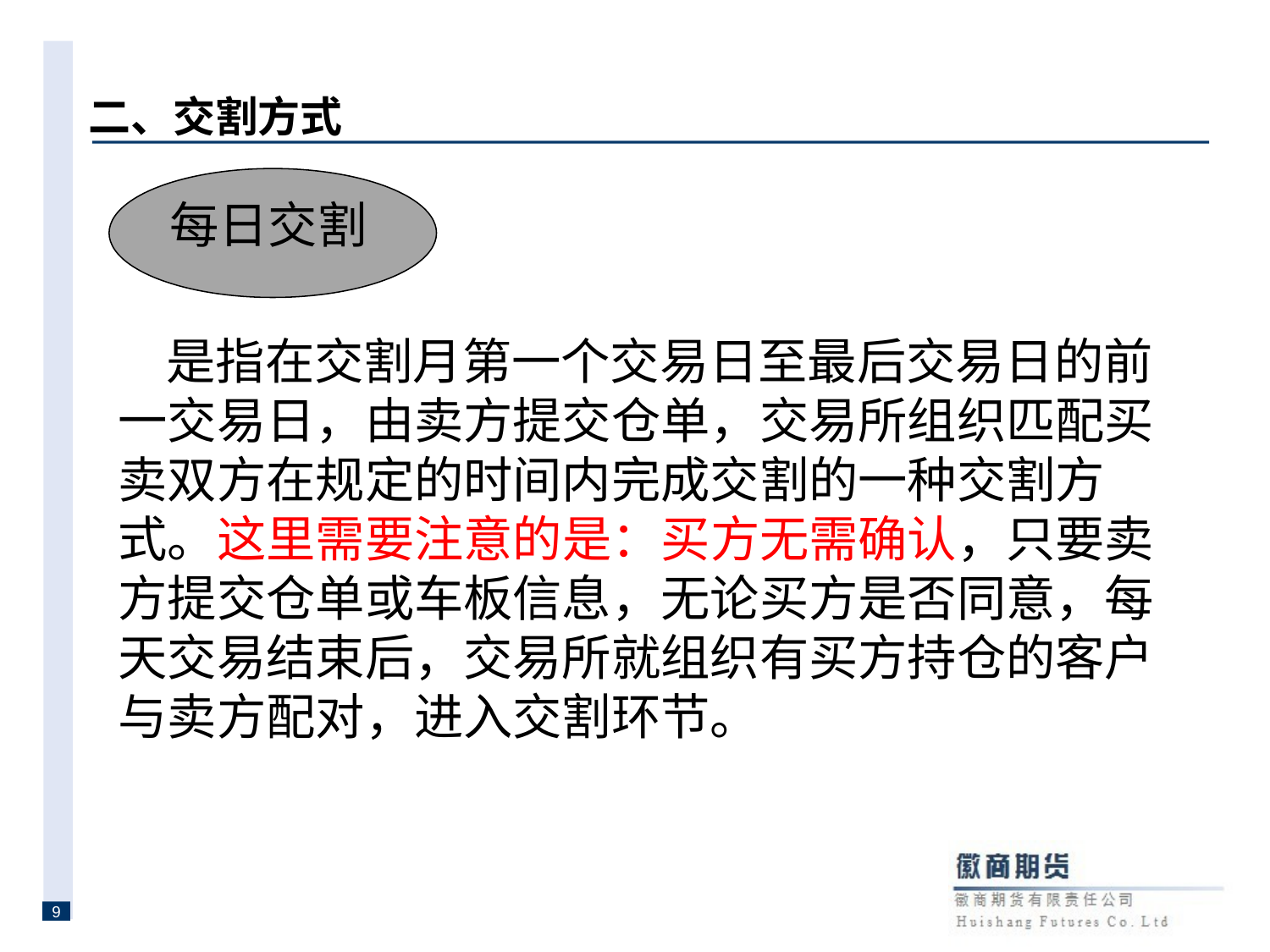

# 二、交割方式 二、交割方式 二、交割方式
每日交割

      是指在交割月第一个交易日至最后交易日的前一交易日，由卖方提交仓单，交易所组织匹配买卖双方在规定的时间内完成交割的一种交割方式。这里需要注意的是：买方无需确认，只要卖方提交仓单或车板信息，无论买方是否同意，每天交易结束后，交易所就组织有买方持仓的客户与卖方配对，进入交割环节。